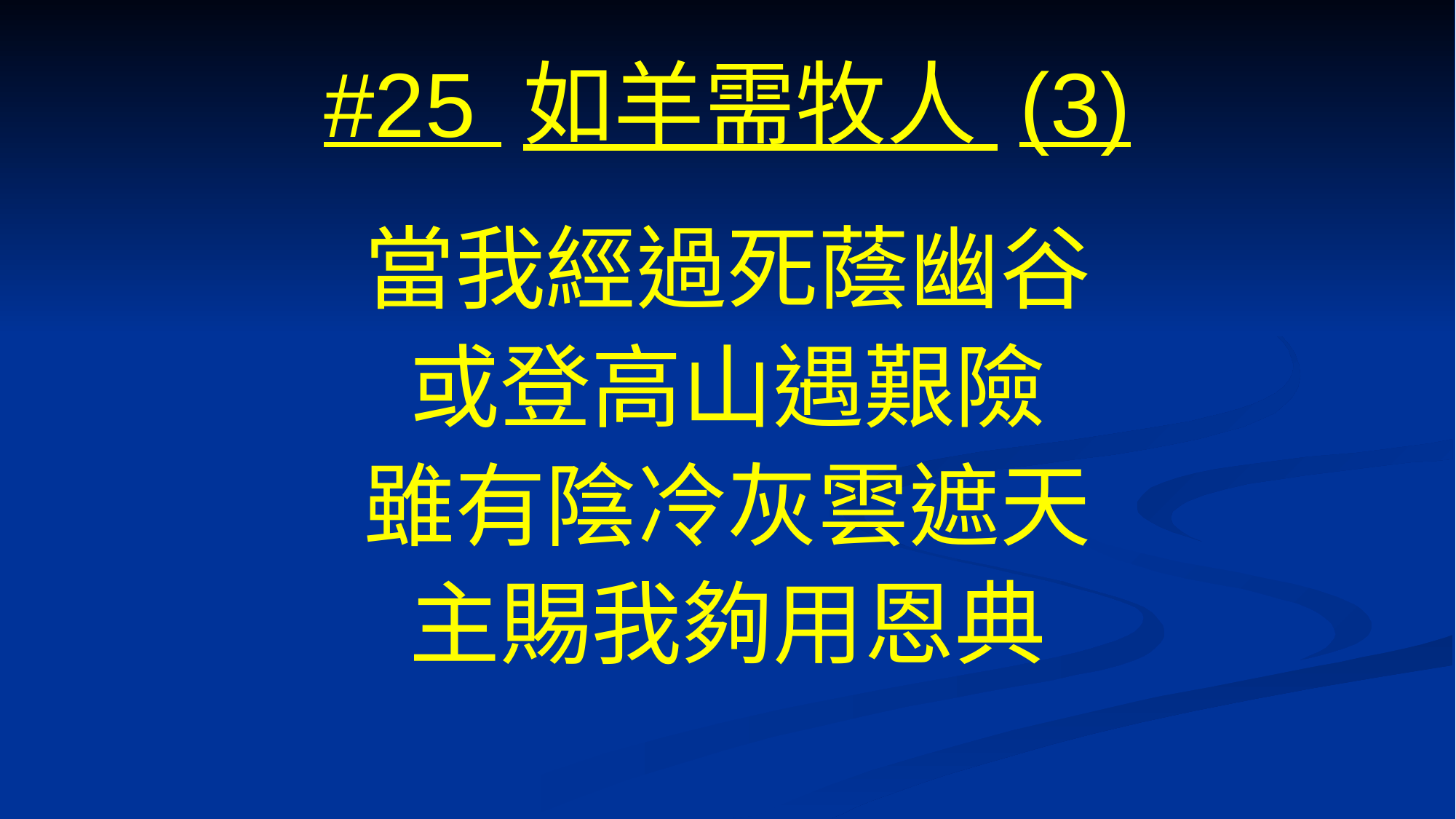

# #25 如羊需牧人 (3)
當我經過死蔭幽谷
或登高山遇艱險
雖有陰冷灰雲遮天
主賜我夠用恩典